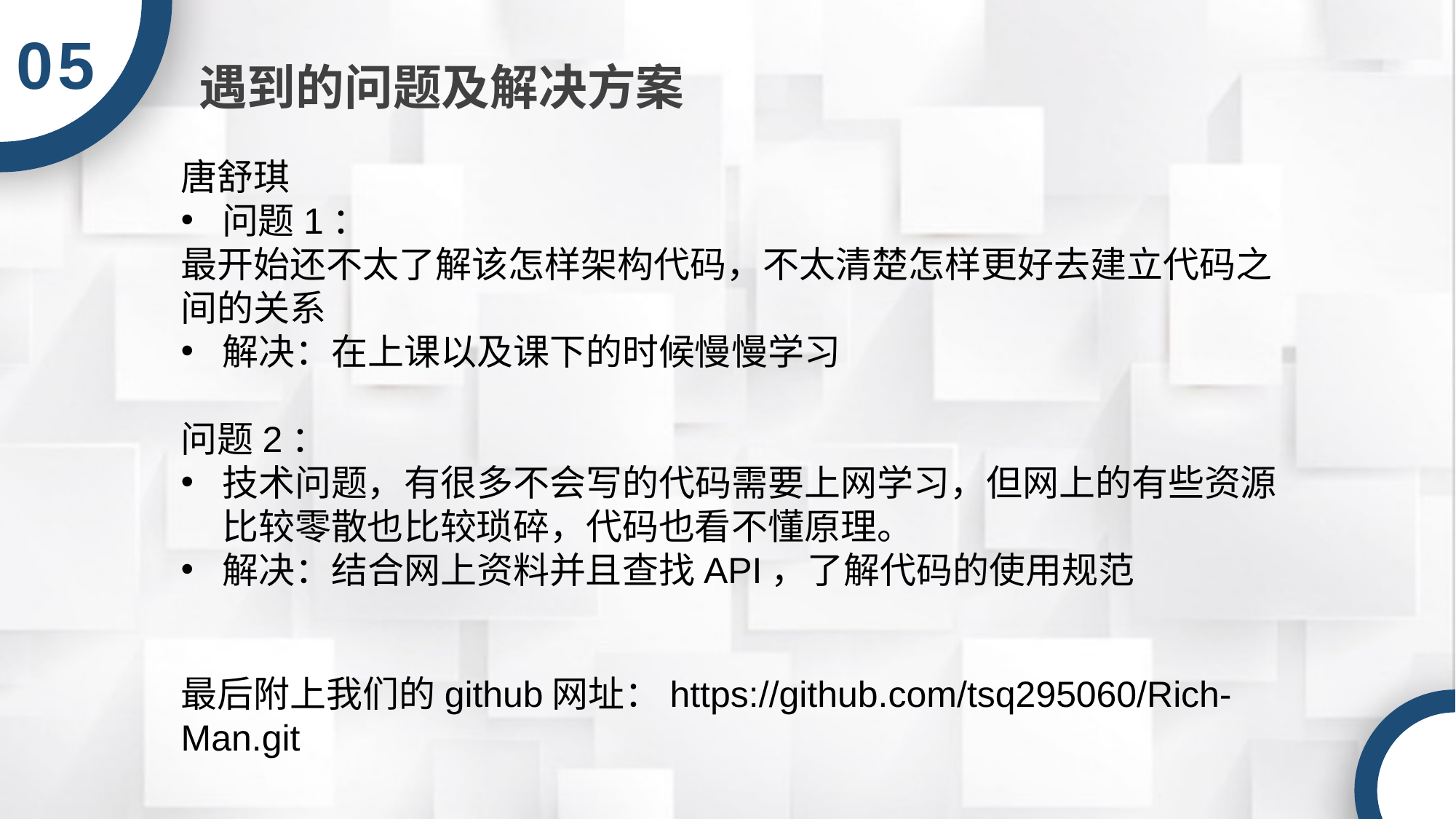

05
遇到的问题及解决方案

唐舒琪
问题1：
最开始还不太了解该怎样架构代码，不太清楚怎样更好去建立代码之间的关系
解决：在上课以及课下的时候慢慢学习

问题2：
技术问题，有很多不会写的代码需要上网学习，但网上的有些资源比较零散也比较琐碎，代码也看不懂原理。
解决：结合网上资料并且查找API，了解代码的使用规范

最后附上我们的github网址：https://github.com/tsq295060/Rich-Man.git